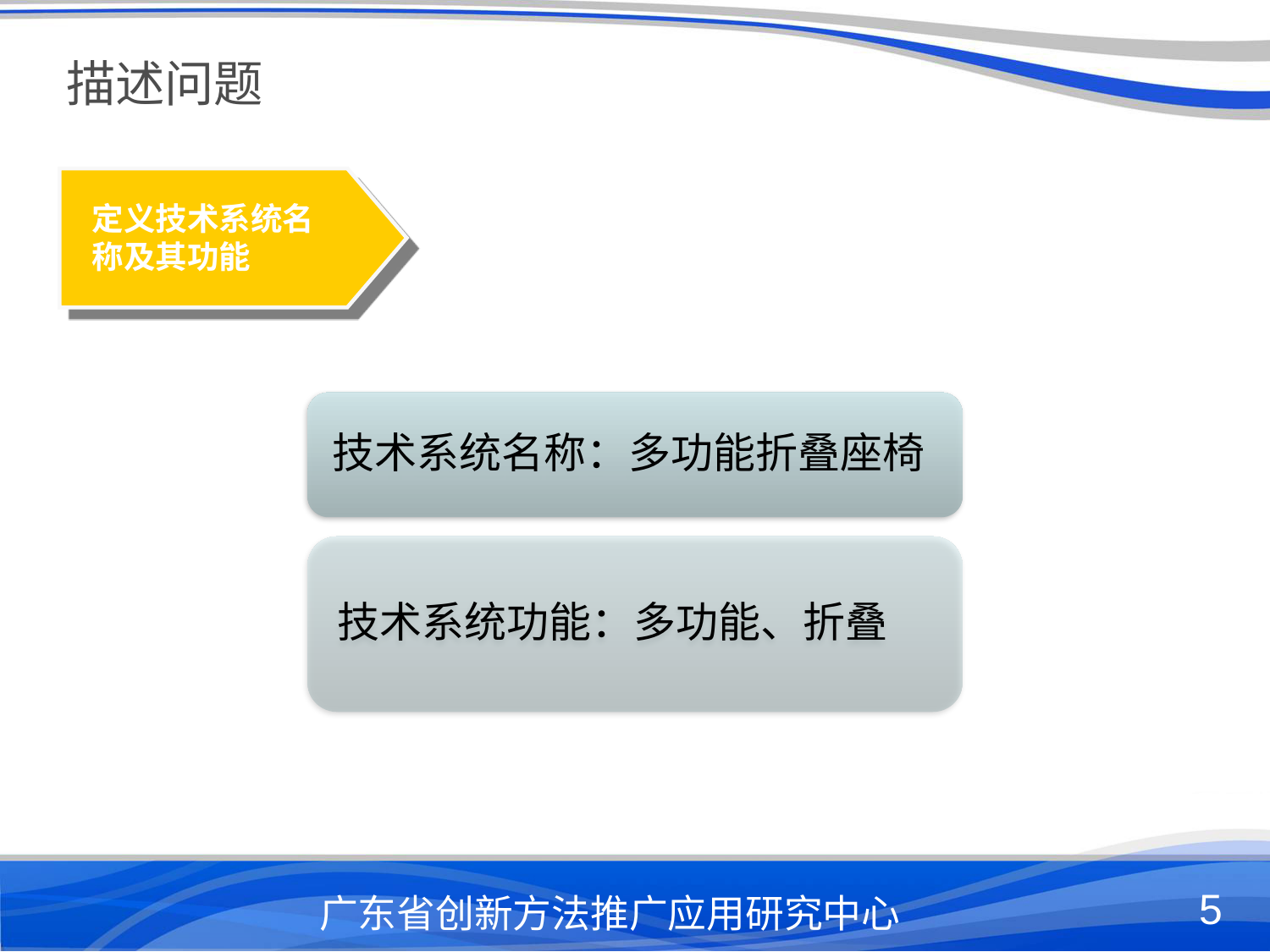

描述问题

定义技术系统名称及其功能
技术系统名称：多功能折叠座椅
技术系统功能：多功能、折叠
广东省创新方法推广应用研究中心
5